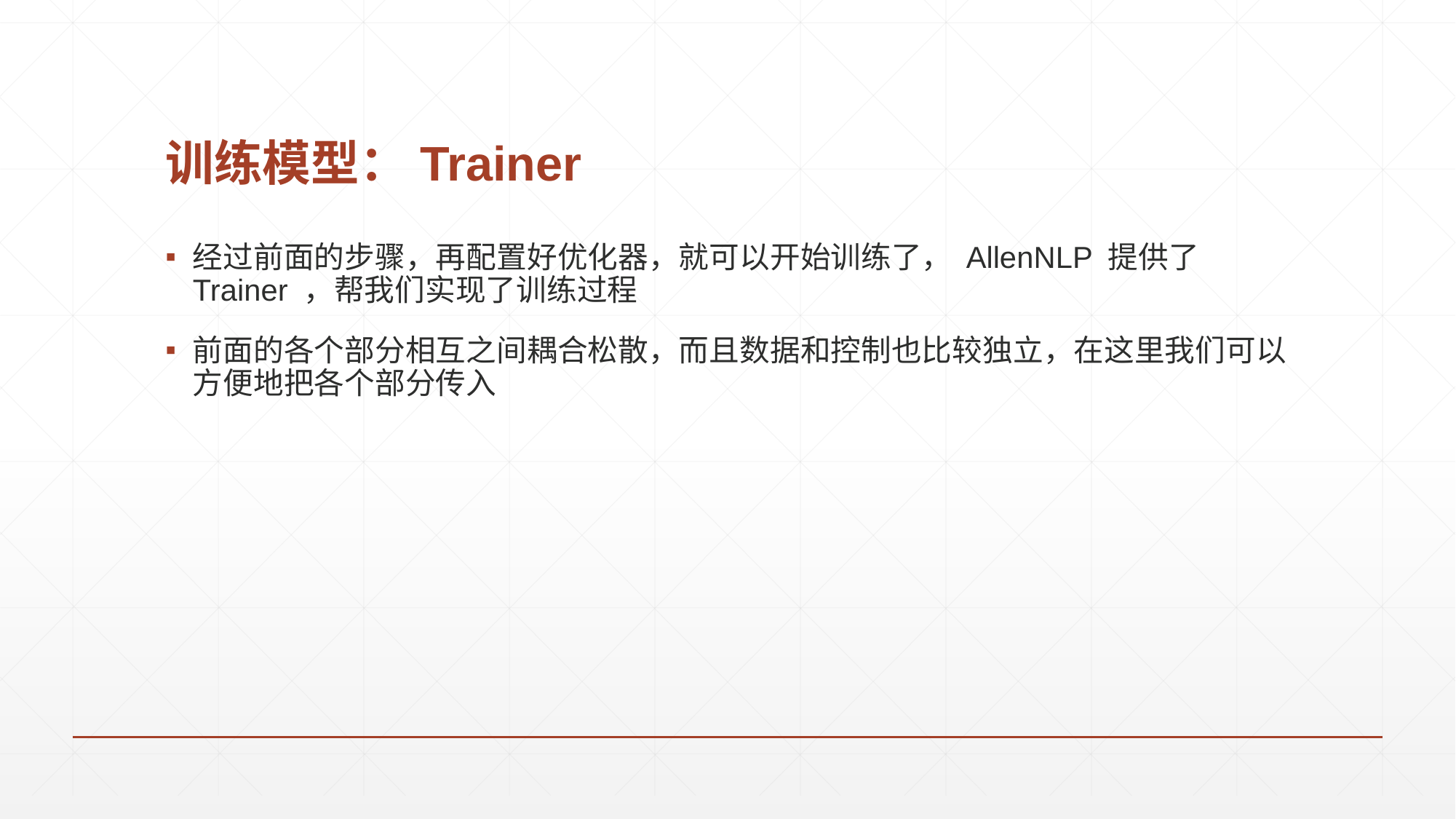

# 训练模型：Trainer
经过前面的步骤，再配置好优化器，就可以开始训练了， AllenNLP 提供了 Trainer ，帮我们实现了训练过程
前面的各个部分相互之间耦合松散，而且数据和控制也比较独立，在这里我们可以方便地把各个部分传入